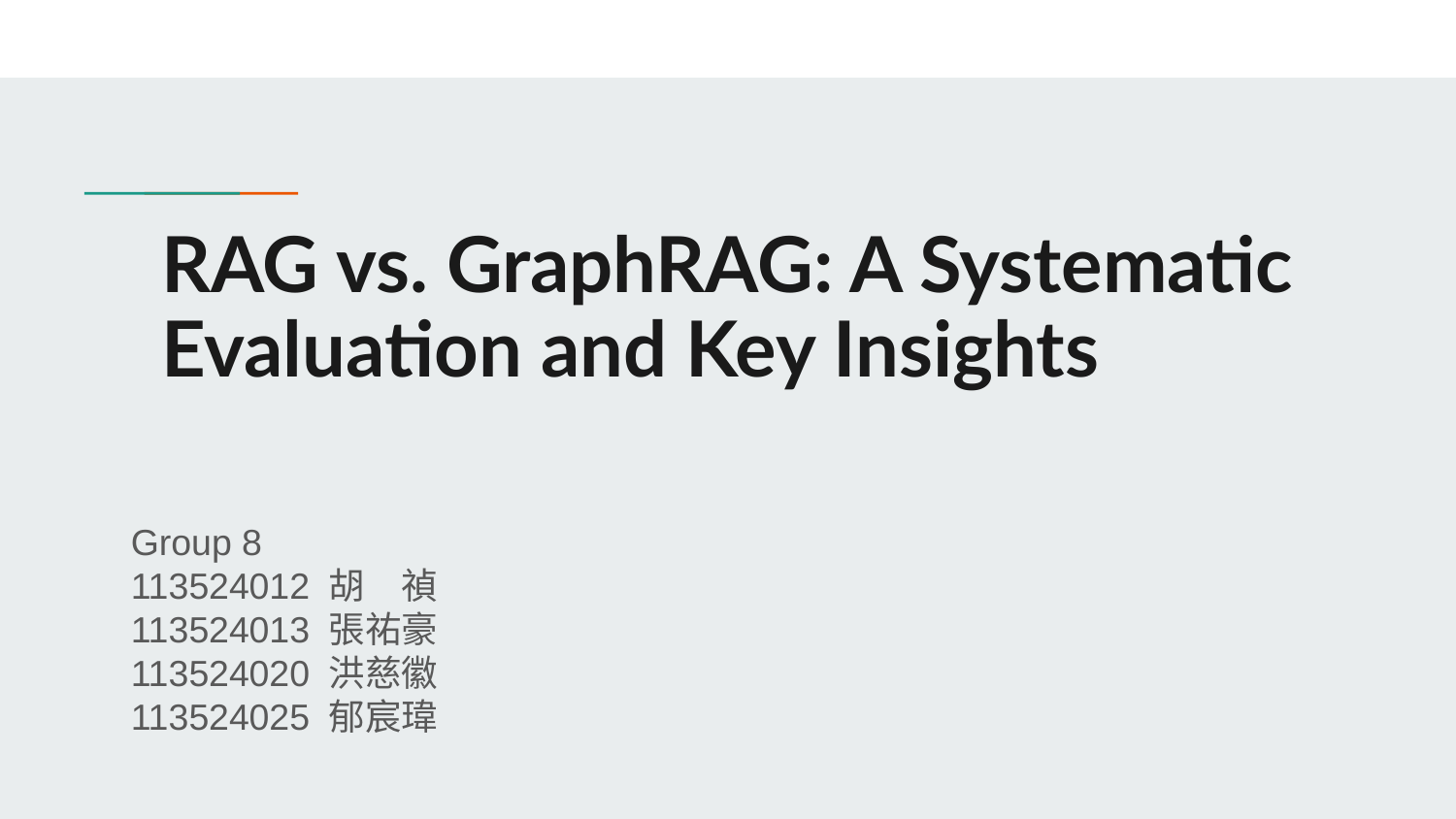

# RAG vs. GraphRAG: A Systematic Evaluation and Key Insights
Group 8
113524012 胡　禎
113524013 張祐豪
113524020 洪慈徽
113524025 郁宸瑋